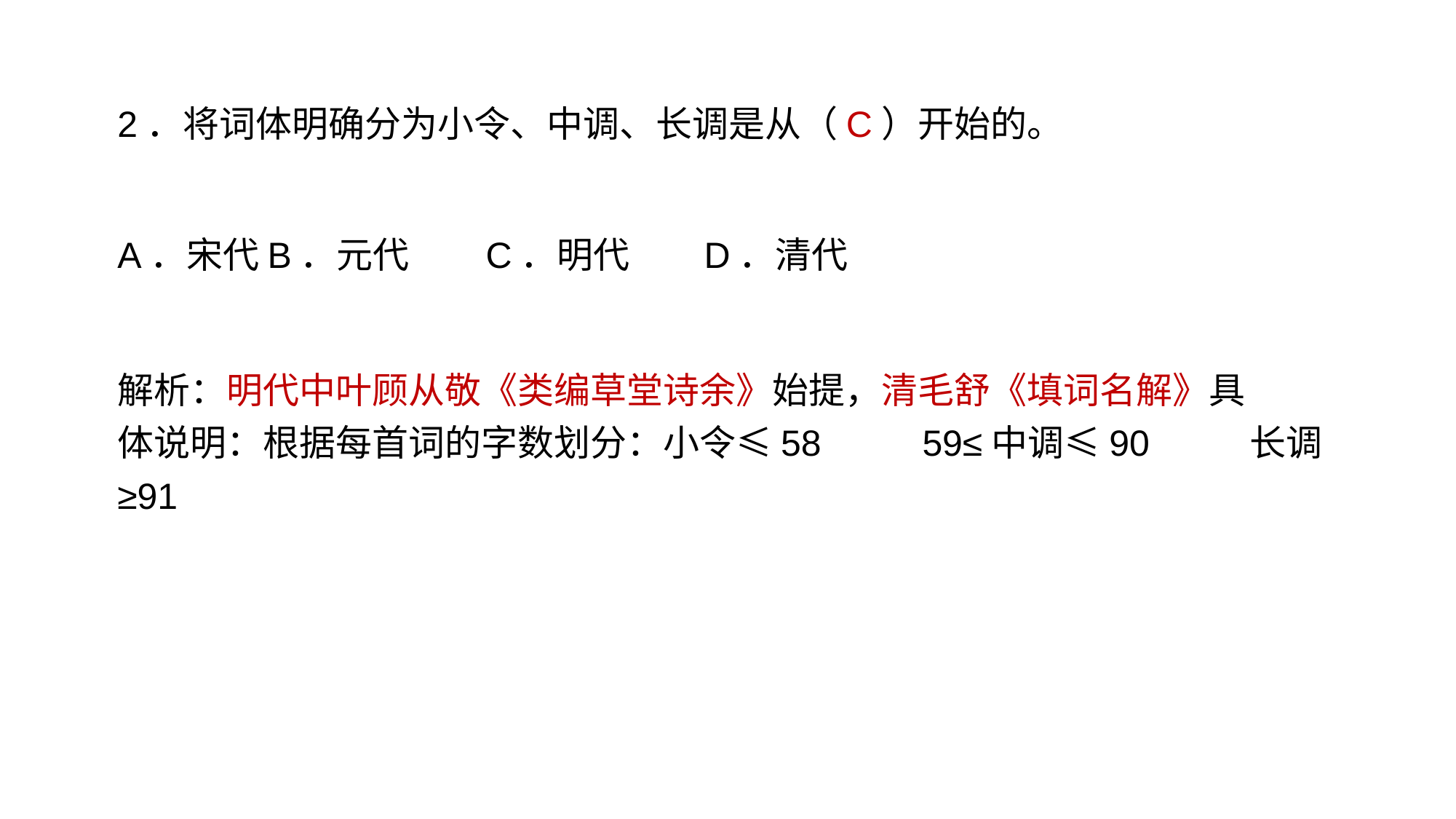

2．将词体明确分为小令、中调、长调是从（C）开始的。

A．宋代	B．元代	C．明代	D．清代

解析：明代中叶顾从敬《类编草堂诗余》始提，清毛舒《填词名解》具
体说明：根据每首词的字数划分：小令≤58	59≤中调≤90	长调
≥91